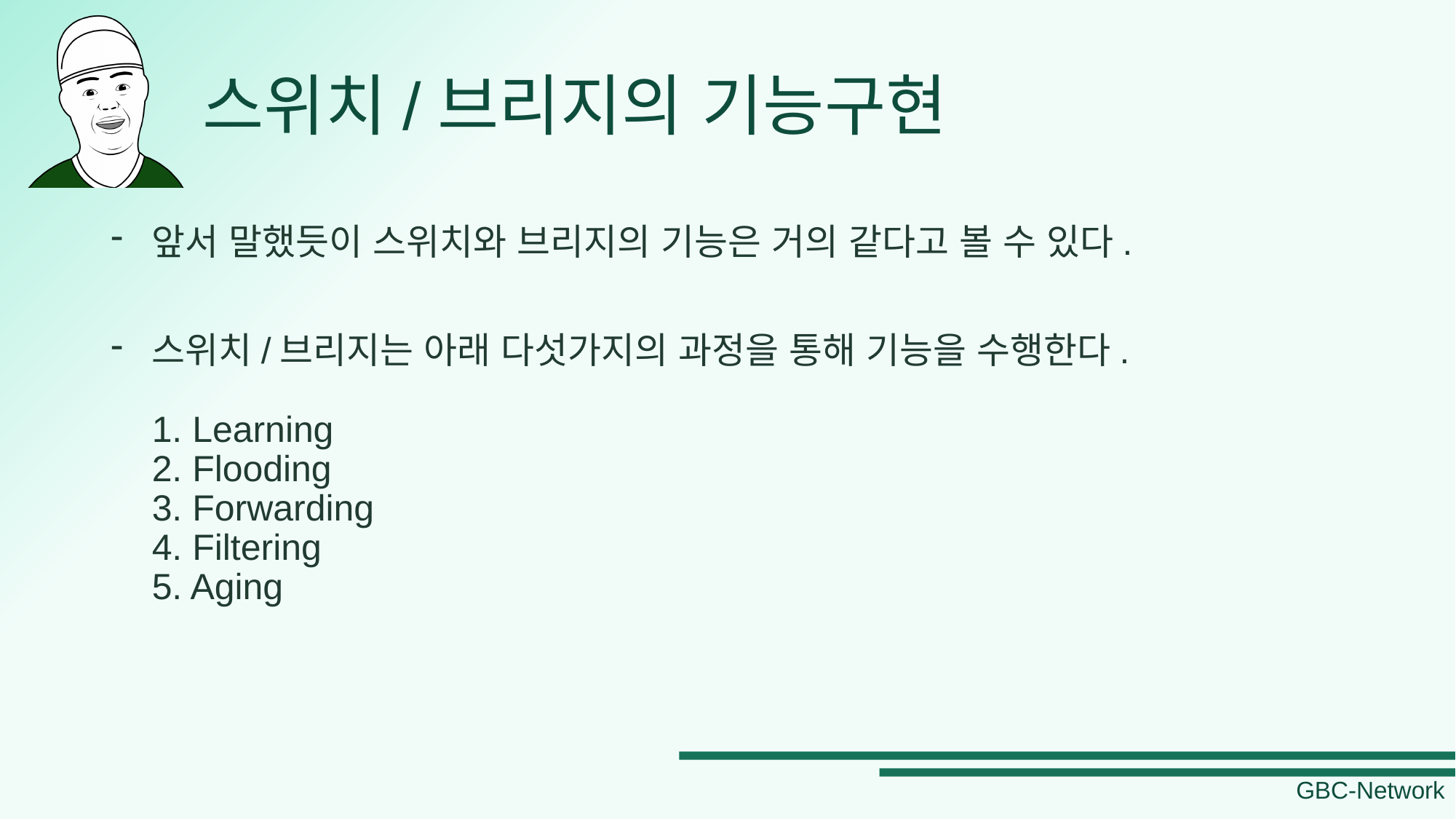

# 스위치/브리지의 기능구현
앞서 말했듯이 스위치와 브리지의 기능은 거의 같다고 볼 수 있다.

스위치/브리지는 아래 다섯가지의 과정을 통해 기능을 수행한다.
1. Learning
2. Flooding
3. Forwarding
4. Filtering
5. Aging